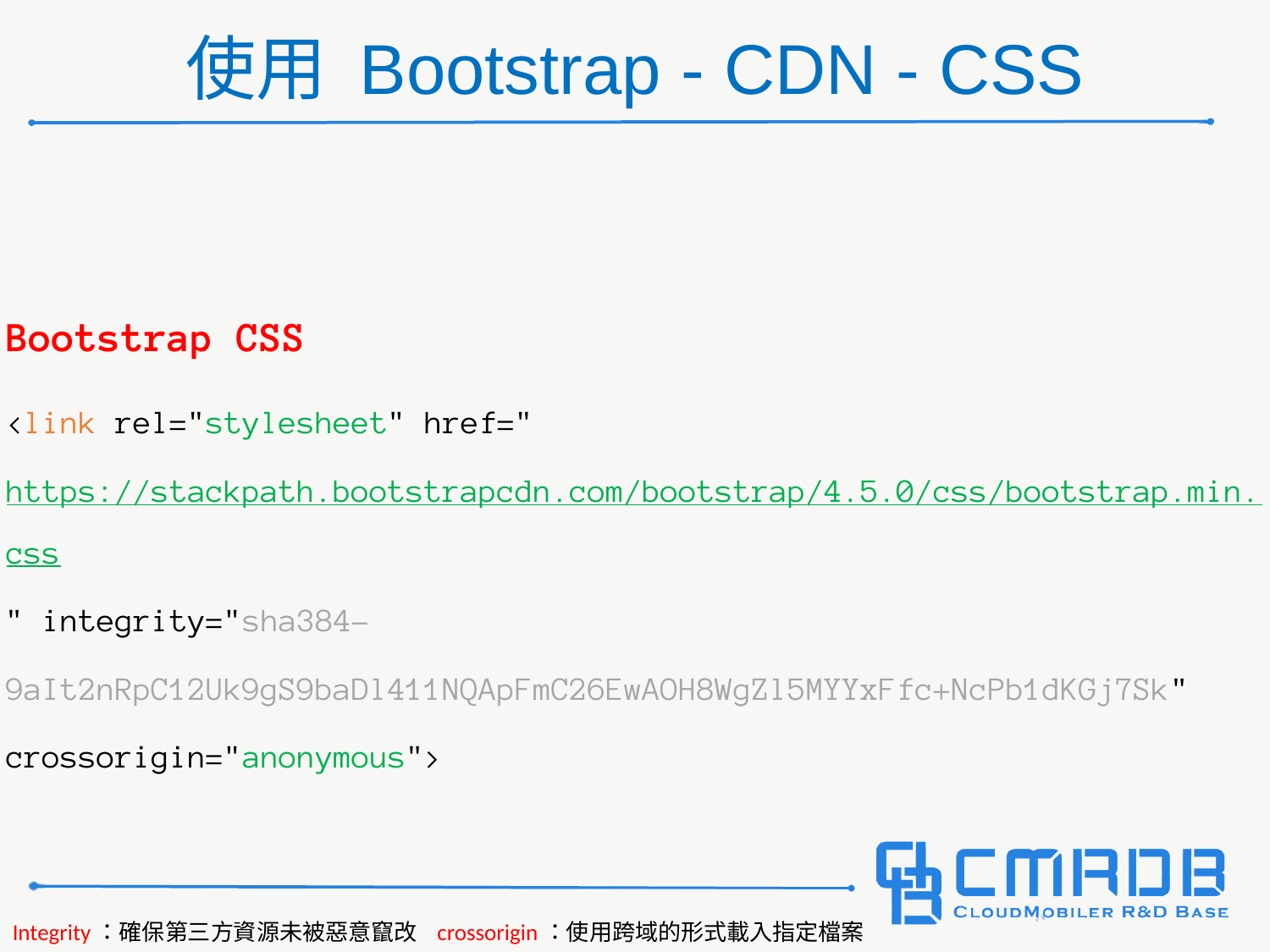

# 使用 Bootstrap - CDN - CSS
Bootstrap CSS
<link rel="stylesheet" href="https://stackpath.bootstrapcdn.com/bootstrap/4.5.0/css/bootstrap.min.css" integrity="sha384-9aIt2nRpC12Uk9gS9baDl411NQApFmC26EwAOH8WgZl5MYYxFfc+NcPb1dKGj7Sk" crossorigin="anonymous">
Integrity：確保第三方資源未被惡意竄改   crossorigin：使用跨域的形式載入指定檔案